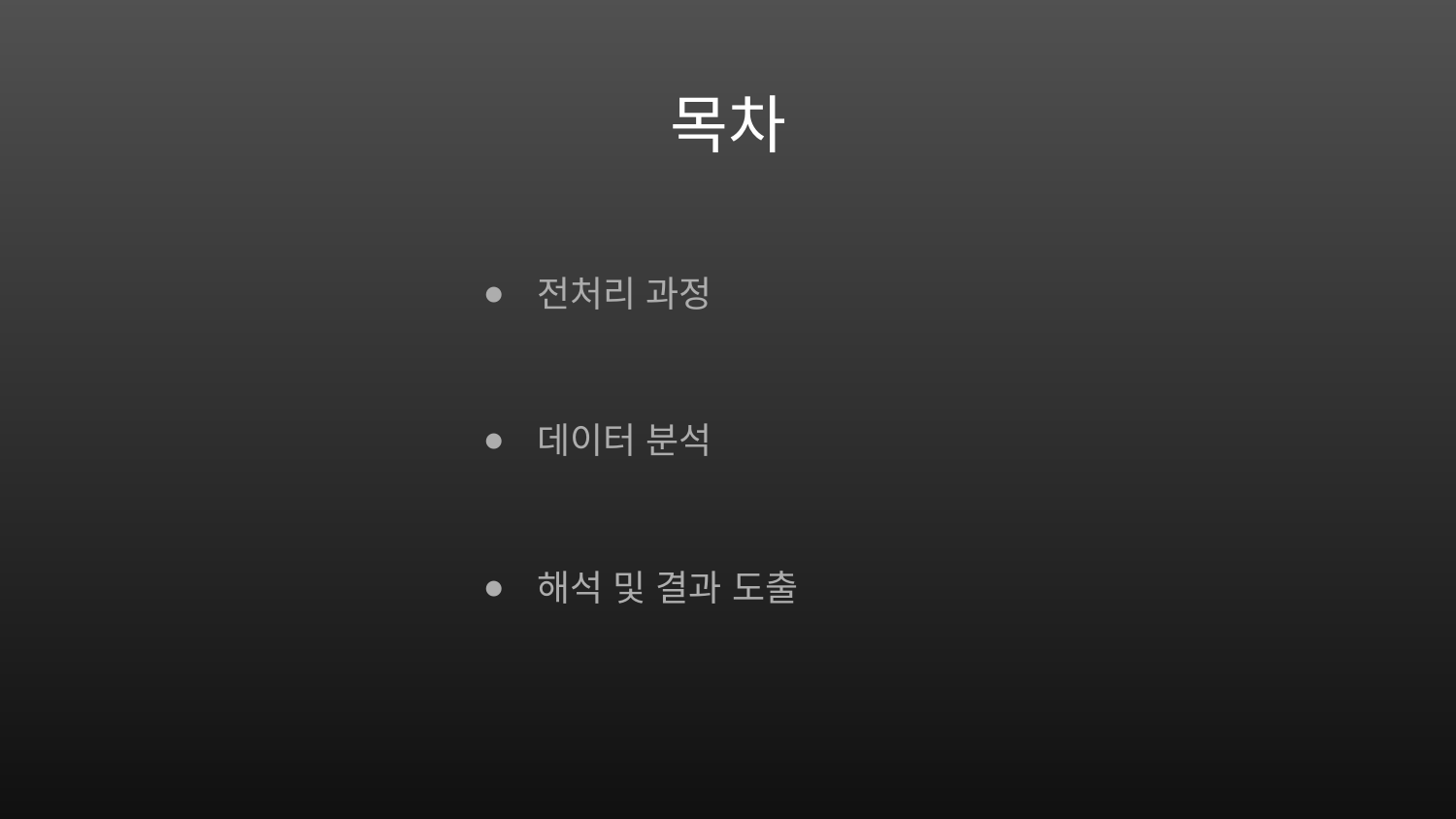

# 목차
전처리 과정

데이터 분석

해석 및 결과 도출